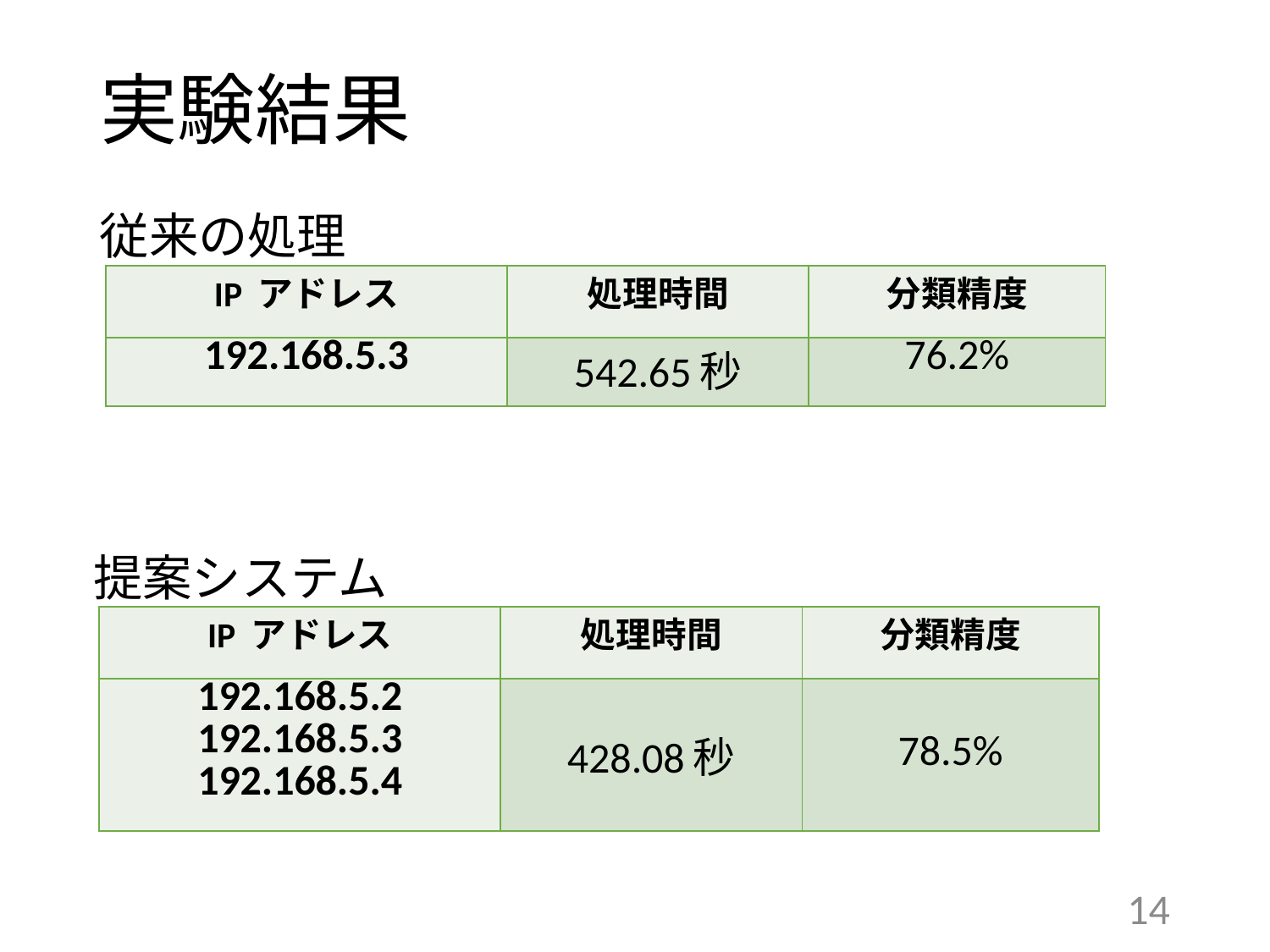

# 実験結果
従来の処理
| IP アドレス | 処理時間 | 分類精度 |
| --- | --- | --- |
| 192.168.5.3 | 542.65秒 | 76.2% |
提案システム
| IP アドレス | 処理時間 | 分類精度 |
| --- | --- | --- |
| 192.168.5.2 192.168.5.3 192.168.5.4 | 428.08秒 | 78.5% |
14